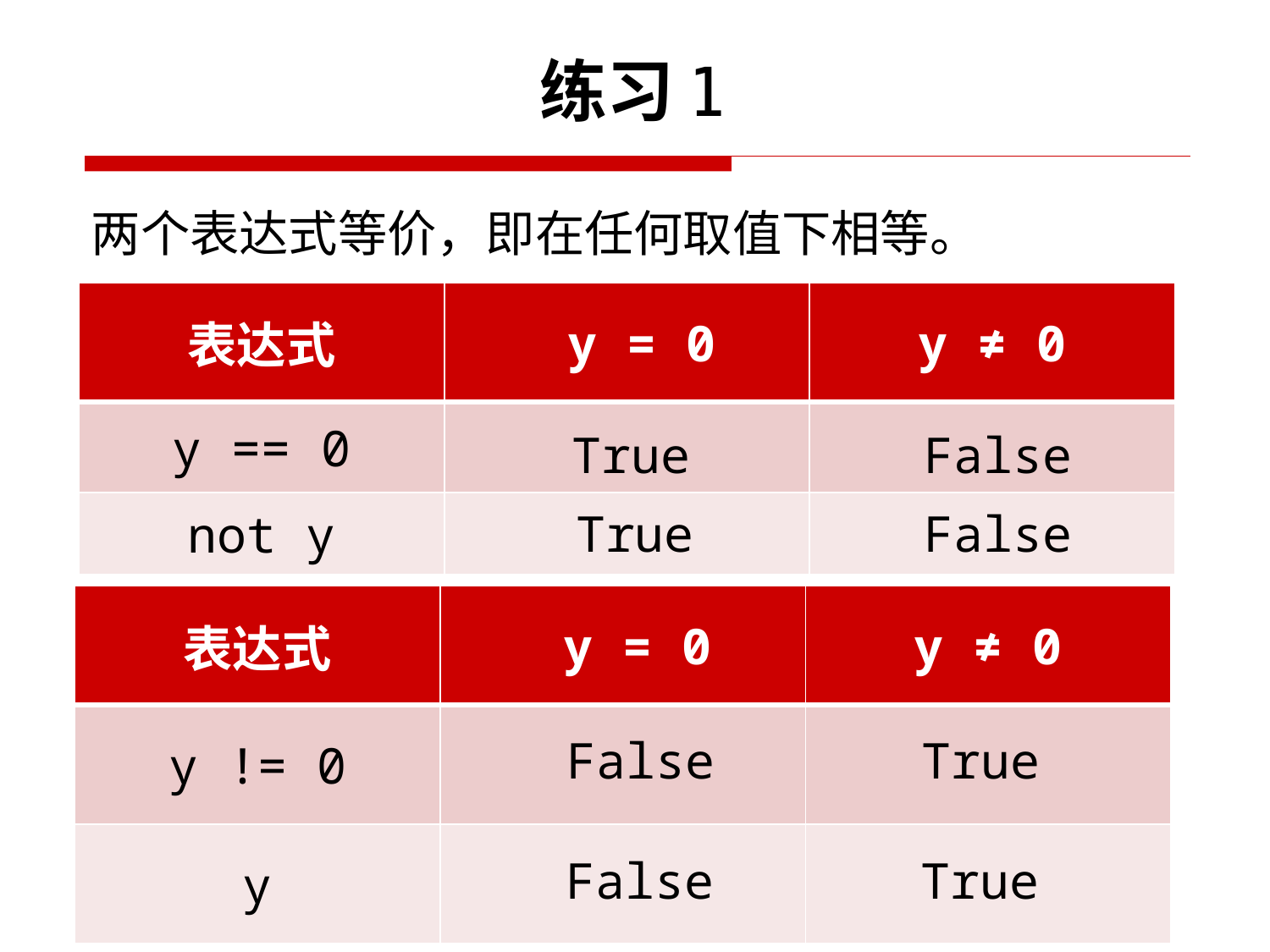

# 练习1
两个表达式等价，即在任何取值下相等。
| 表达式 | y = 0 | y ≠ 0 |
| --- | --- | --- |
| y == 0 |  |  |
| not y |  |  |
False
True
True
False
| 表达式 | y = 0 | y ≠ 0 |
| --- | --- | --- |
| y != 0 |  |  |
| y |  |  |
False
True
False
True
13